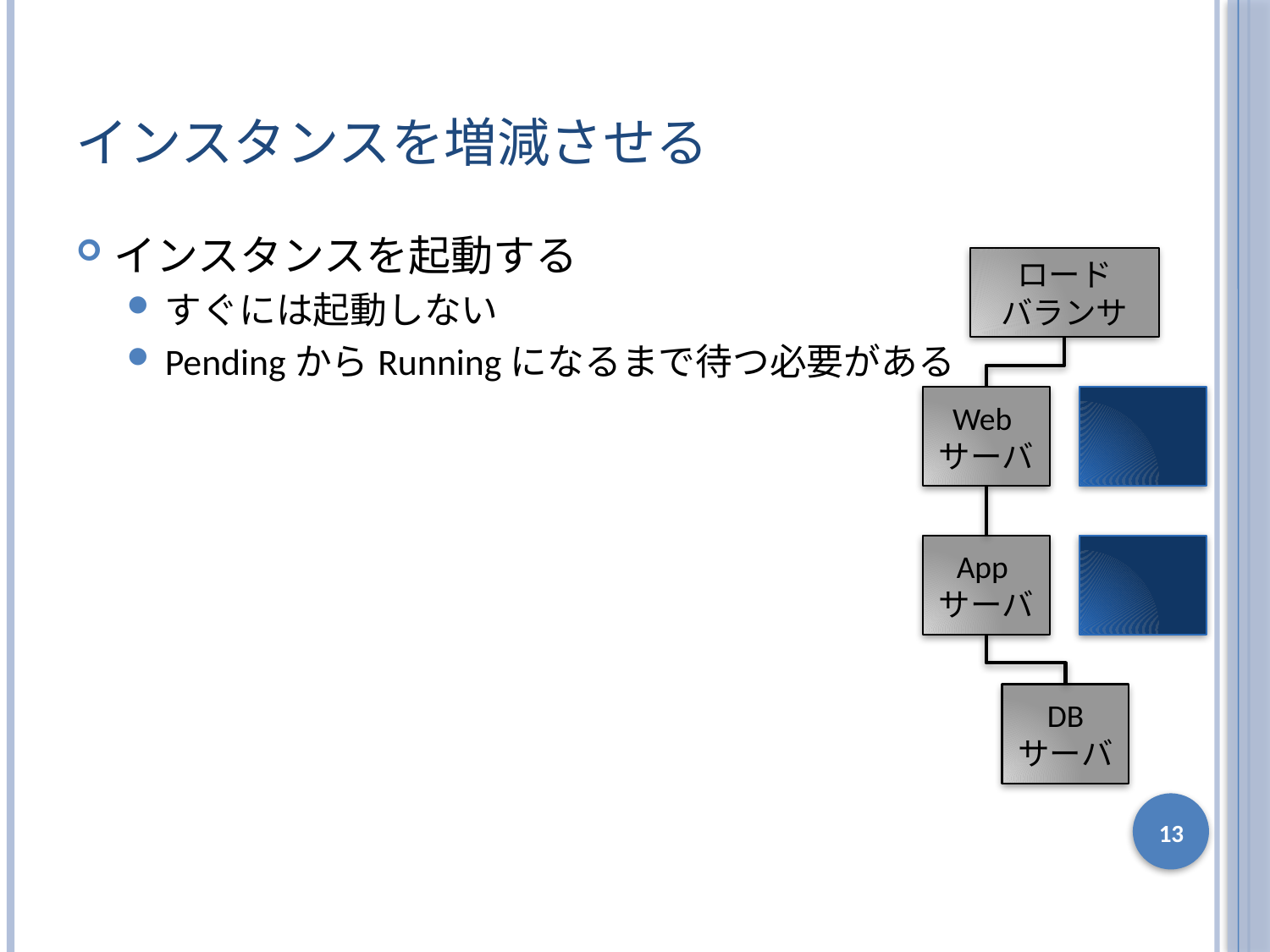

# インスタンスを増減させる
インスタンスを起動する
すぐには起動しない
PendingからRunningになるまで待つ必要がある
ロード
バランサ
Webサーバ

Appサーバ

DB
サーバ
13